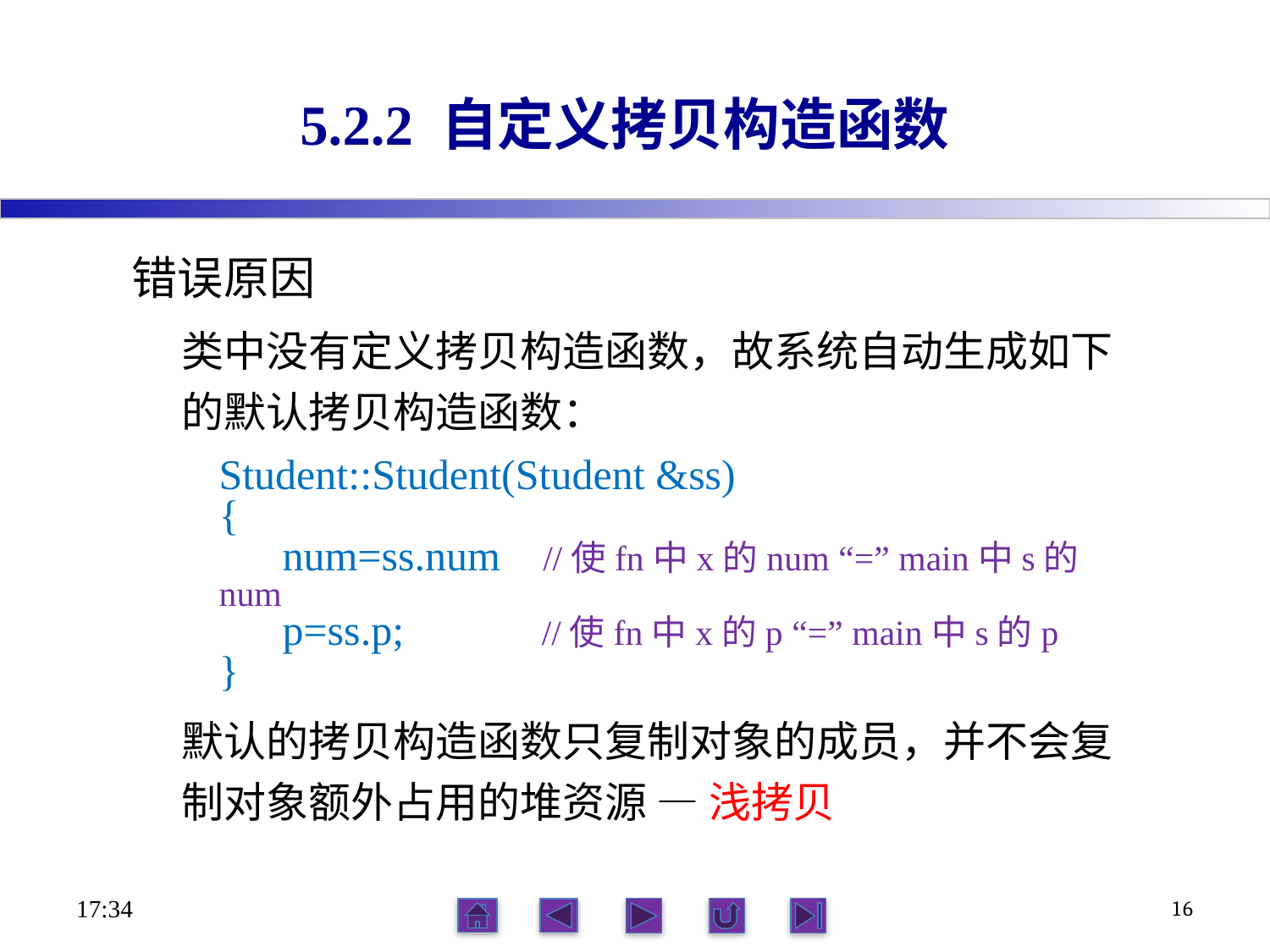

# 5.2.2 自定义拷贝构造函数
错误原因
类中没有定义拷贝构造函数，故系统自动生成如下的默认拷贝构造函数：
Student::Student(Student &ss)
{
      num=ss.num    //使fn中x的num “=” main中s的num
      p=ss.p;             //使fn中x的p “=” main中s的p
}
默认的拷贝构造函数只复制对象的成员，并不会复制对象额外占用的堆资源 — 浅拷贝

17:34
16